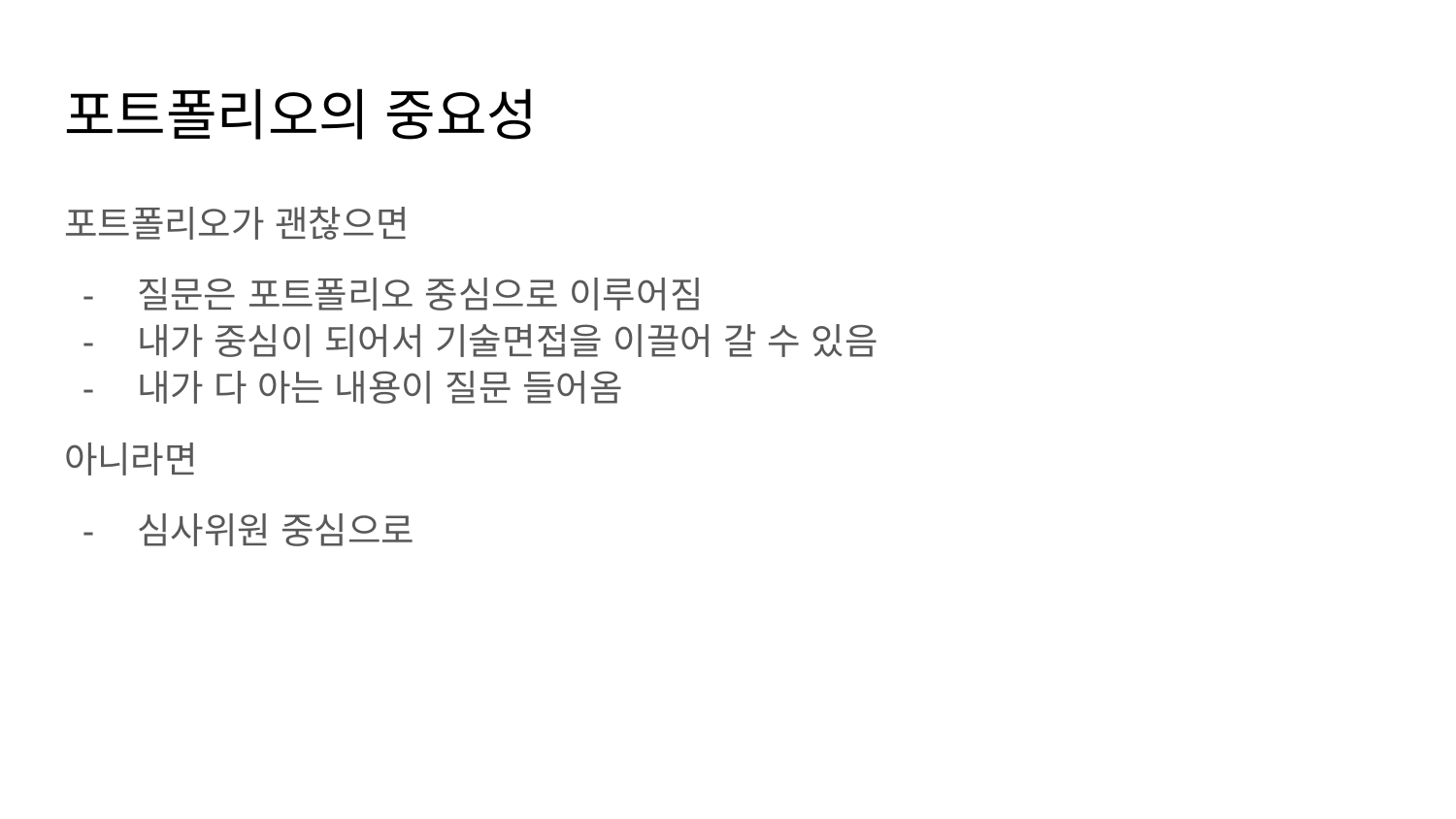

# 포트폴리오의 중요성
포트폴리오가 괜찮으면
질문은 포트폴리오 중심으로 이루어짐
내가 중심이 되어서 기술면접을 이끌어 갈 수 있음
내가 다 아는 내용이 질문 들어옴
아니라면
심사위원 중심으로